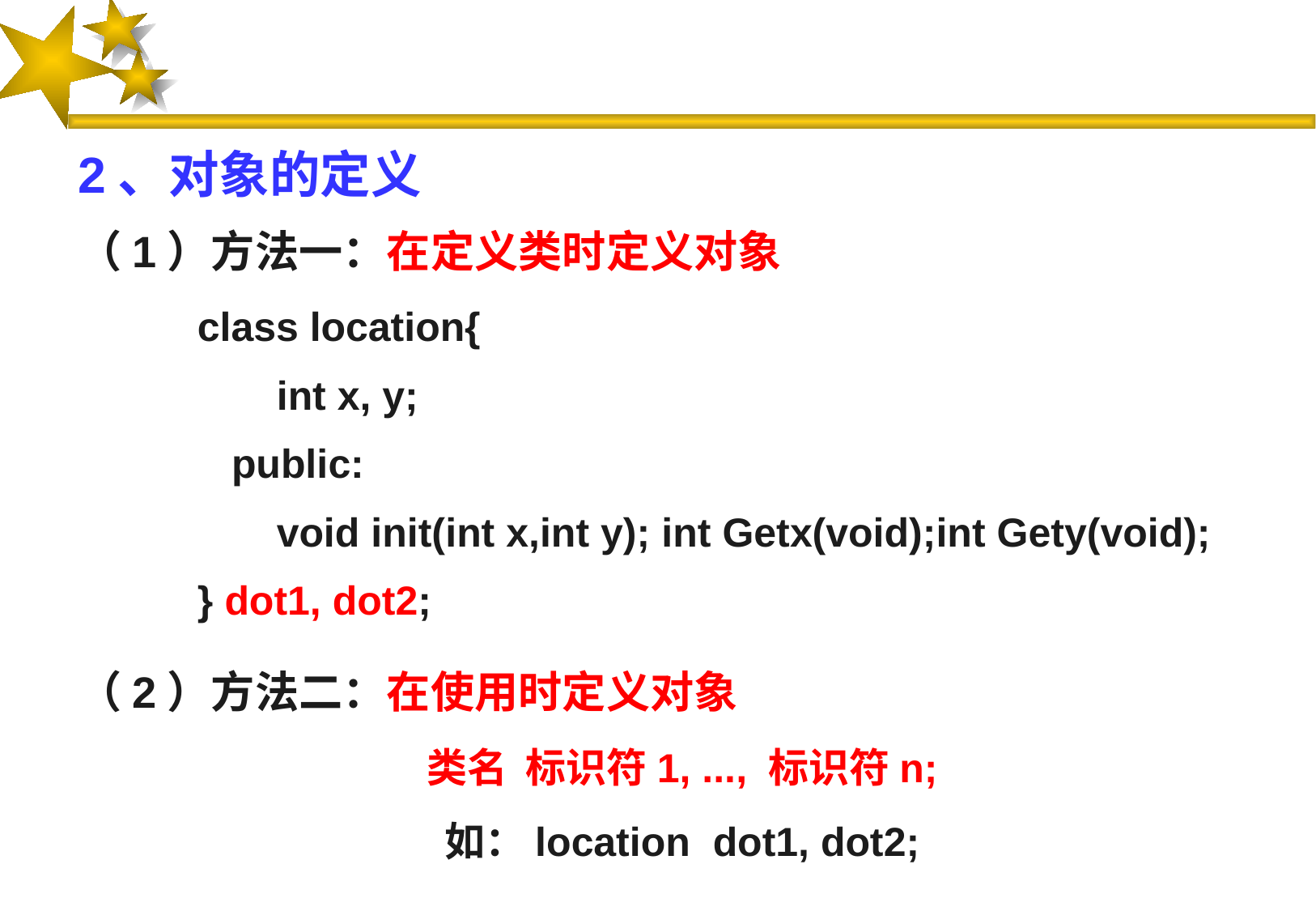

#
2、对象的定义
（1）方法一：在定义类时定义对象
class location{
       int x, y;
   public:
       void init(int x,int y); int Getx(void);int Gety(void);
} dot1, dot2;
（2）方法二：在使用时定义对象
类名  标识符1, ..., 标识符n;
如：location  dot1, dot2;